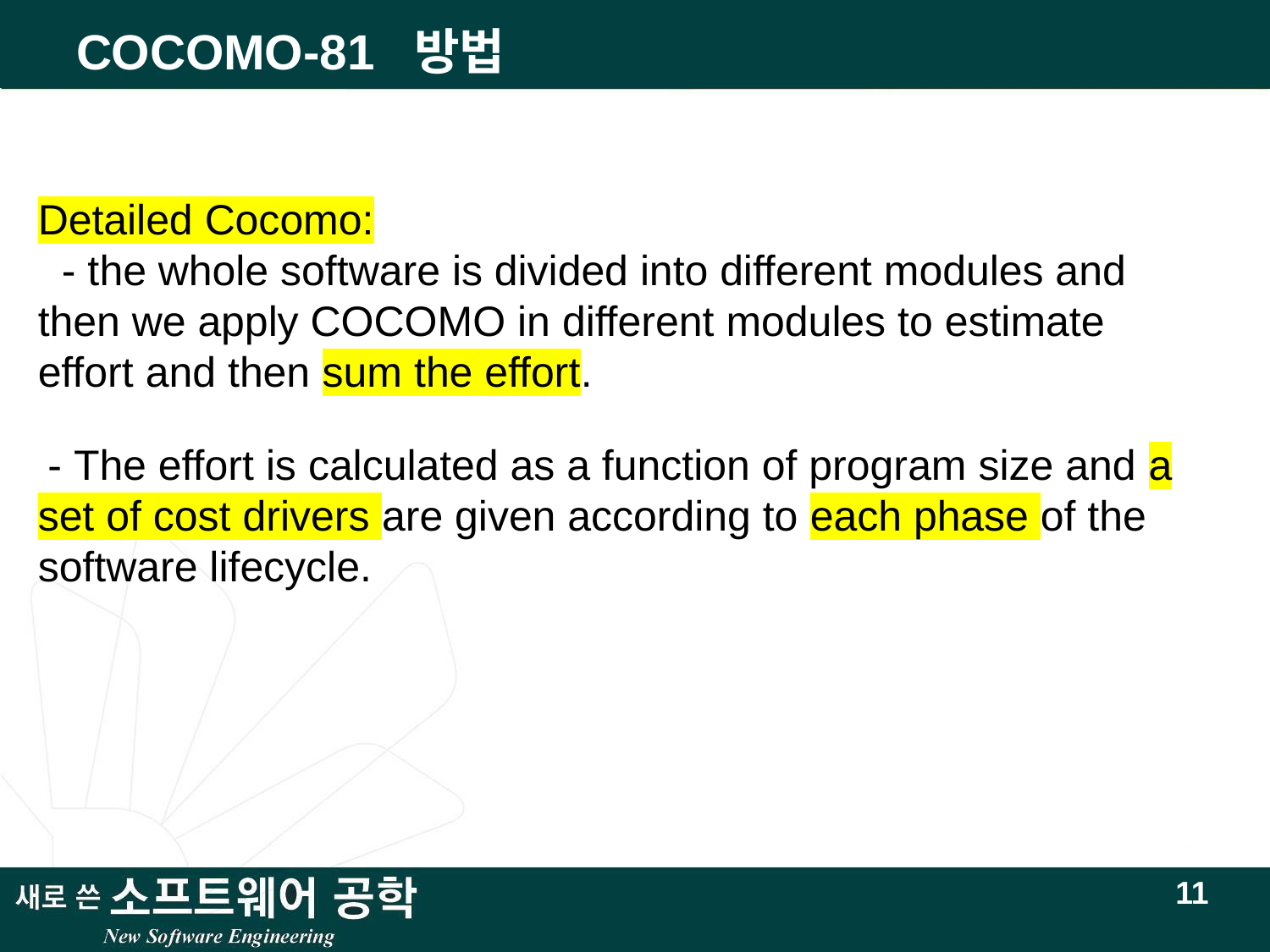

# COCOMO-81  방법
Detailed Cocomo:
  - the whole software is divided into different modules and then we apply COCOMO in different modules to estimate effort and then sum the effort.

 - The effort is calculated as a function of program size and a set of cost drivers are given according to each phase of the software lifecycle.

11